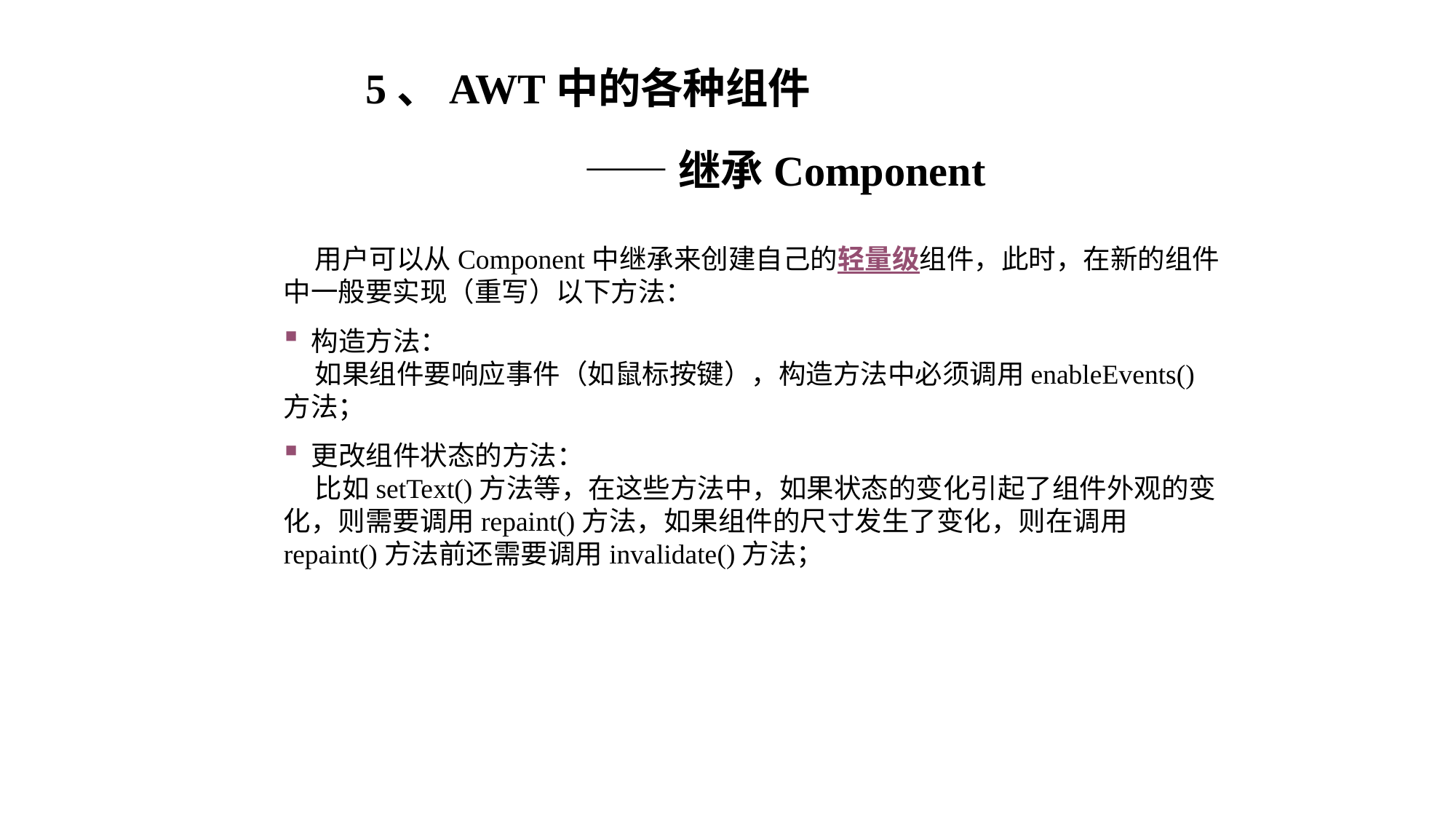

5、AWT中的各种组件
		——继承Component
    用户可以从Component中继承来创建自己的轻量级组件，此时，在新的组件中一般要实现（重写）以下方法：

 构造方法：
    如果组件要响应事件（如鼠标按键），构造方法中必须调用enableEvents()方法；

 更改组件状态的方法：
    比如setText()方法等，在这些方法中，如果状态的变化引起了组件外观的变化，则需要调用repaint()方法，如果组件的尺寸发生了变化，则在调用repaint()方法前还需要调用invalidate()方法；